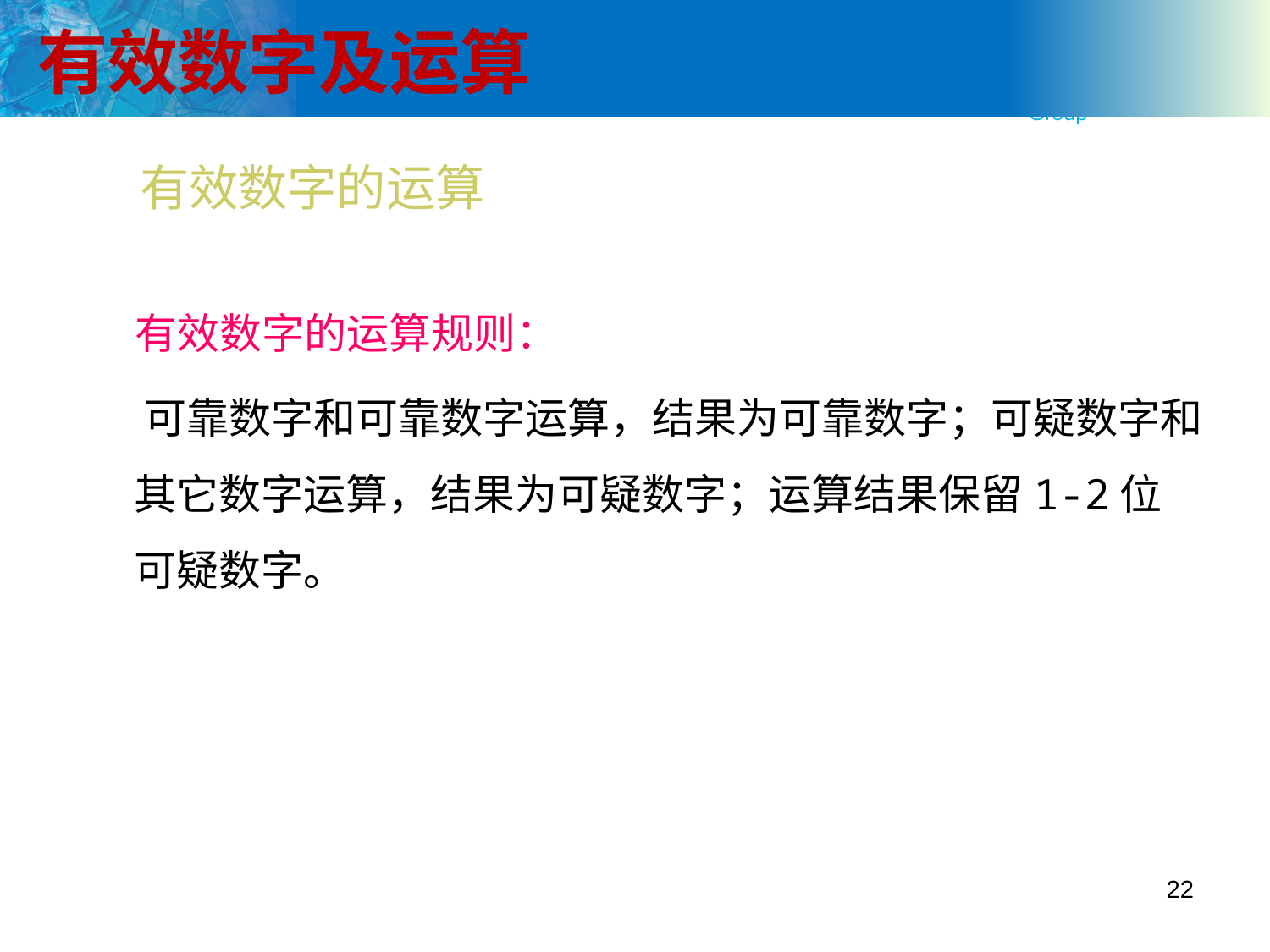

有效数字及运算
# 有效数字的运算
    有效数字的运算规则：
     可靠数字和可靠数字运算，结果为可靠数字；可疑数字和其它数字运算，结果为可疑数字；运算结果保留1-2位可疑数字。
22